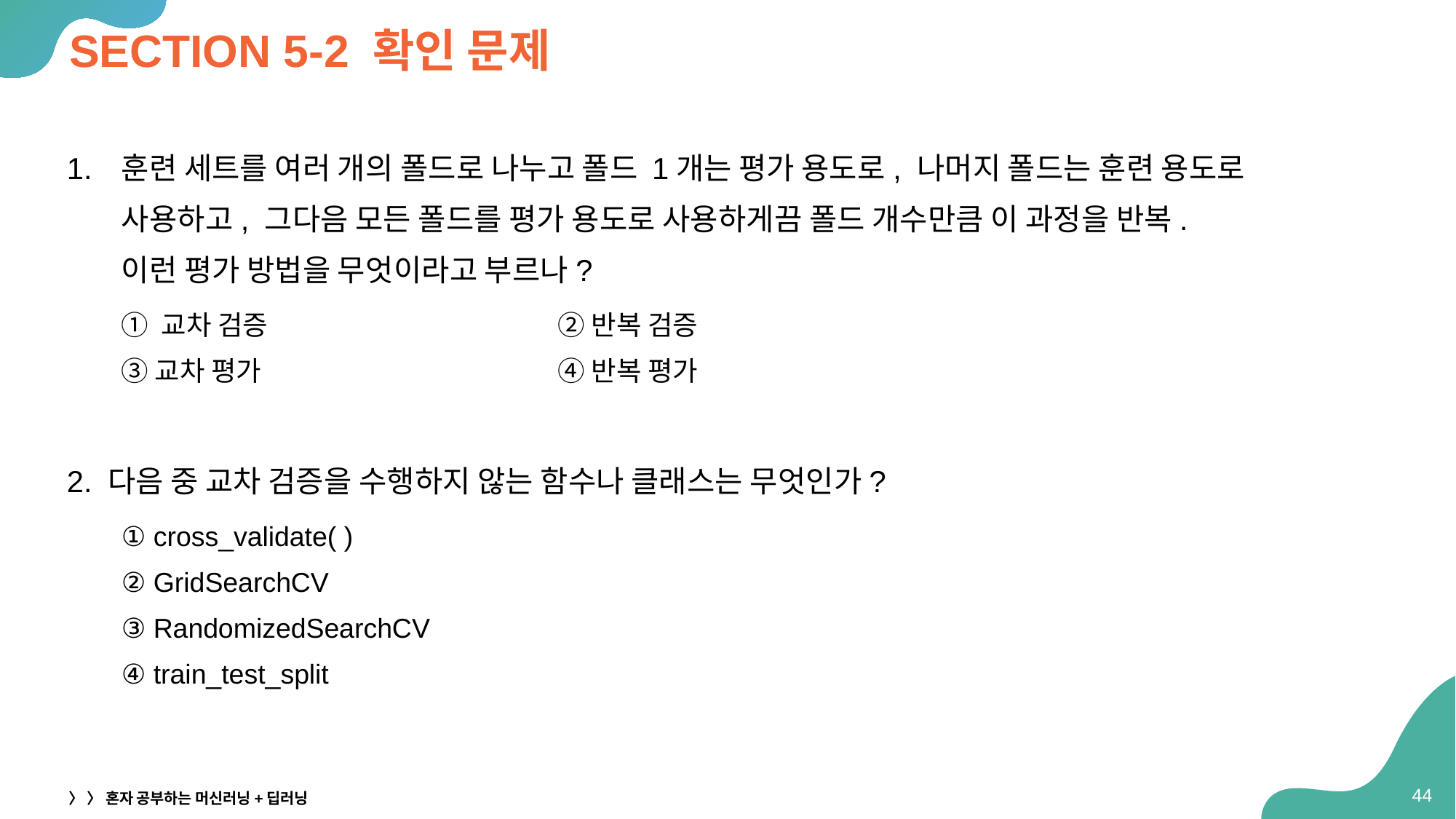

# SECTION 5-2 확인 문제
훈련 세트를 여러 개의 폴드로 나누고 폴드 1개는 평가 용도로, 나머지 폴드는 훈련 용도로 사용하고, 그다음 모든 폴드를 평가 용도로 사용하게끔 폴드 개수만큼 이 과정을 반복.
이런 평가 방법을 무엇이라고 부르나?
① 교차 검증			② 반복 검증
③ 교차 평가			④ 반복 평가

다음 중 교차 검증을 수행하지 않는 함수나 클래스는 무엇인가?
① cross_validate( )
② GridSearchCV
③ RandomizedSearchCV
④ train_test_split

44
〉 〉 혼자 공부하는 머신러닝+딥러닝